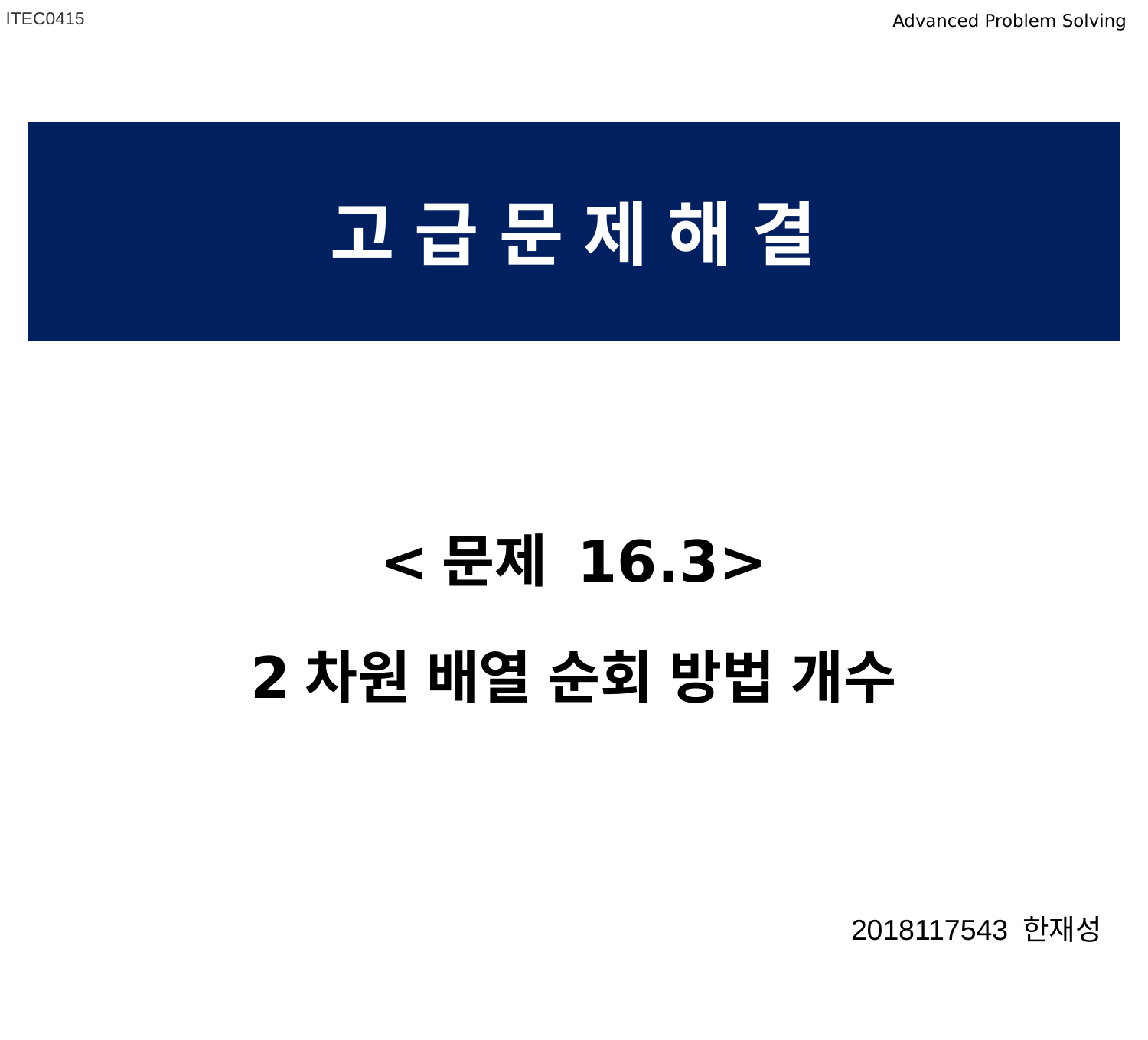

ITEC0415
Advanced Problem Solving
# 고 급 문 제 해 결
<문제 16.3>
2차원 배열 순회 방법 개수
2018117543 한재성